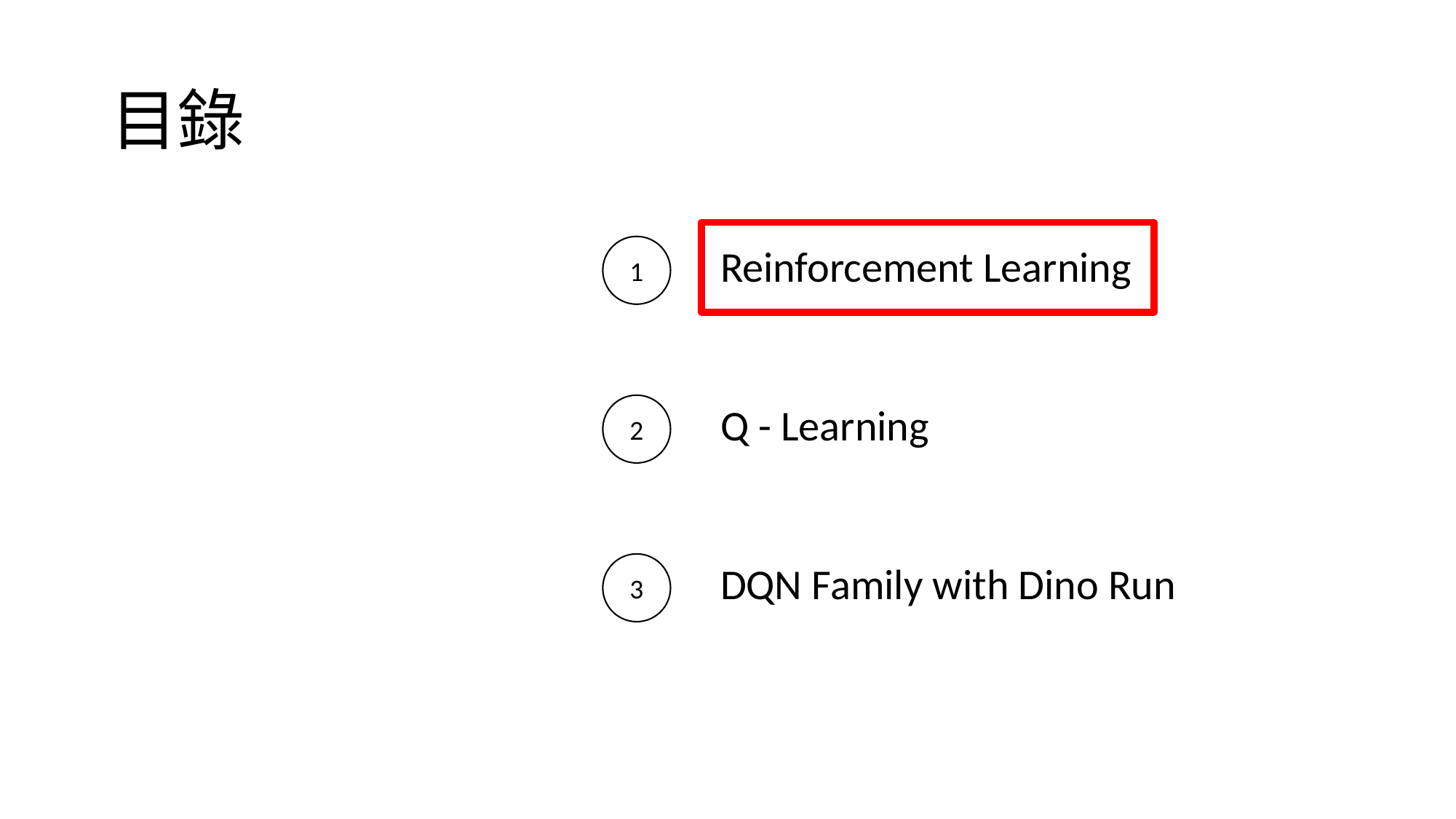

# 目錄

1
Reinforcement Learning

2
Q - Learning

3
DQN Family with Dino Run